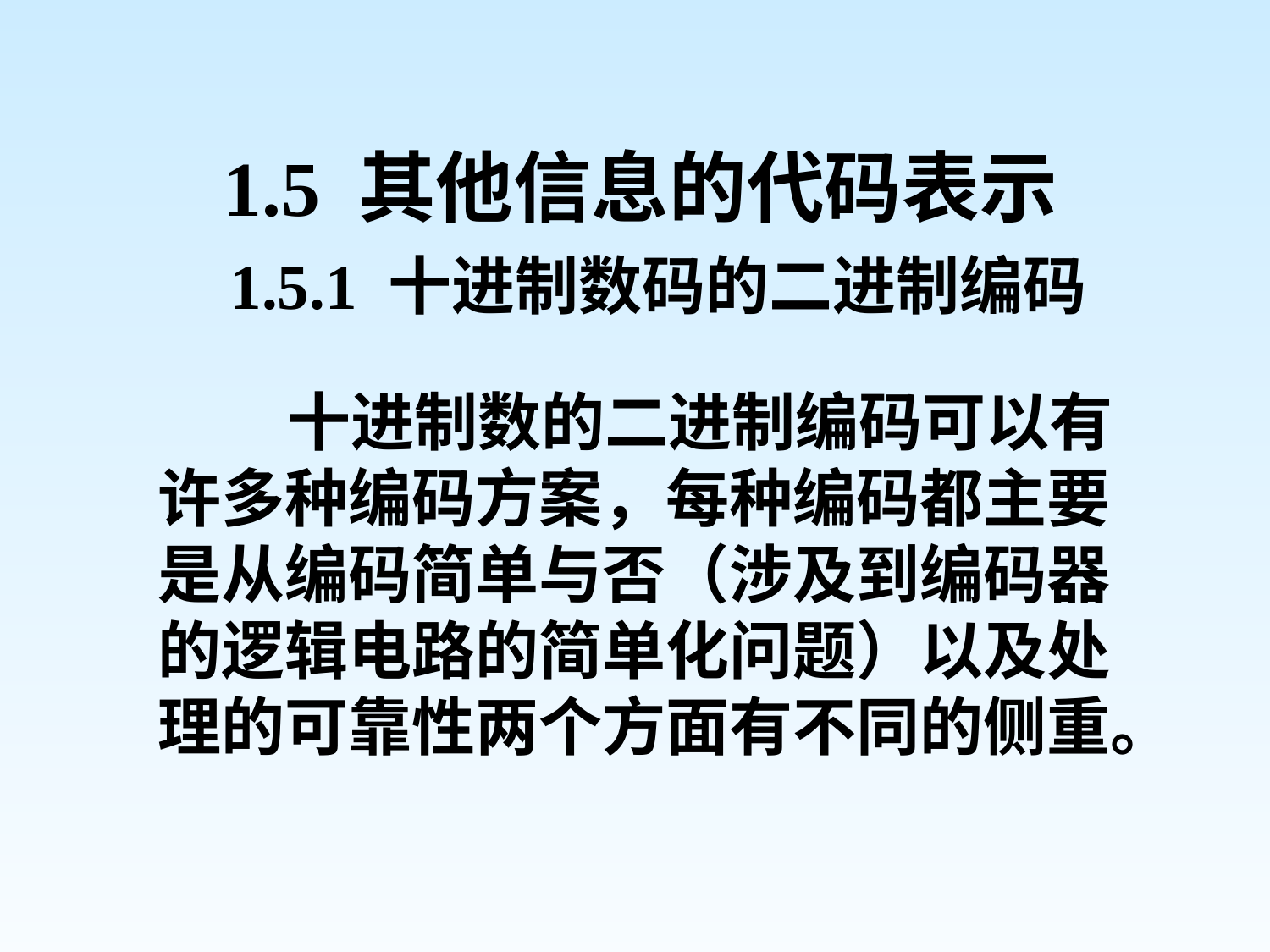

# 1.5 其他信息的代码表示 1.5.1 十进制数码的二进制编码
         十进制数的二进制编码可以有许多种编码方案，每种编码都主要是从编码简单与否（涉及到编码器的逻辑电路的简单化问题）以及处理的可靠性两个方面有不同的侧重。
30